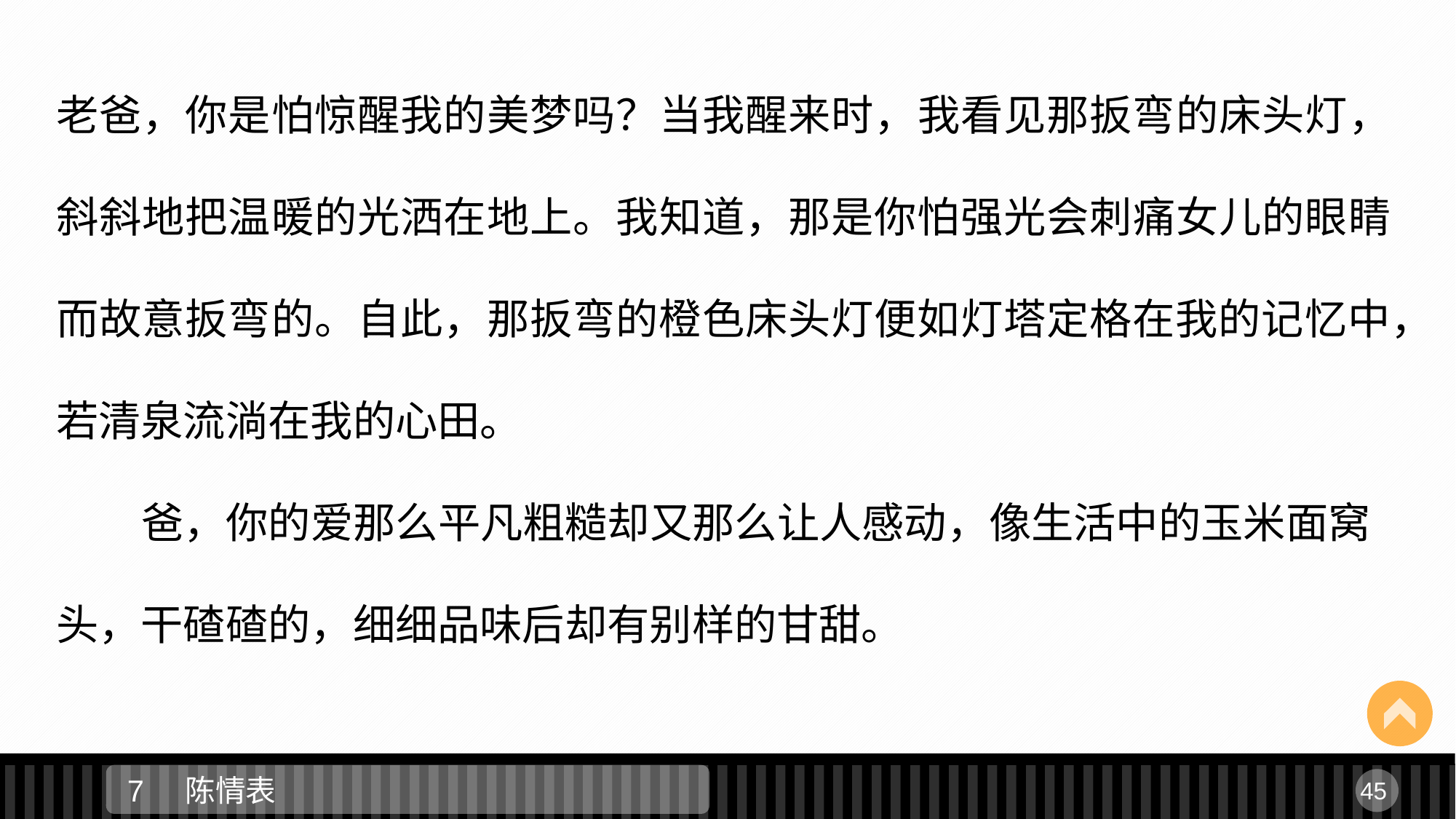

老爸，你是怕惊醒我的美梦吗？当我醒来时，我看见那扳弯的床头灯，斜斜地把温暖的光洒在地上。我知道，那是你怕强光会刺痛女儿的眼睛而故意扳弯的。自此，那扳弯的橙色床头灯便如灯塔定格在我的记忆中，若清泉流淌在我的心田。
爸，你的爱那么平凡粗糙却又那么让人感动，像生活中的玉米面窝头，干碴碴的，细细品味后却有别样的甘甜。